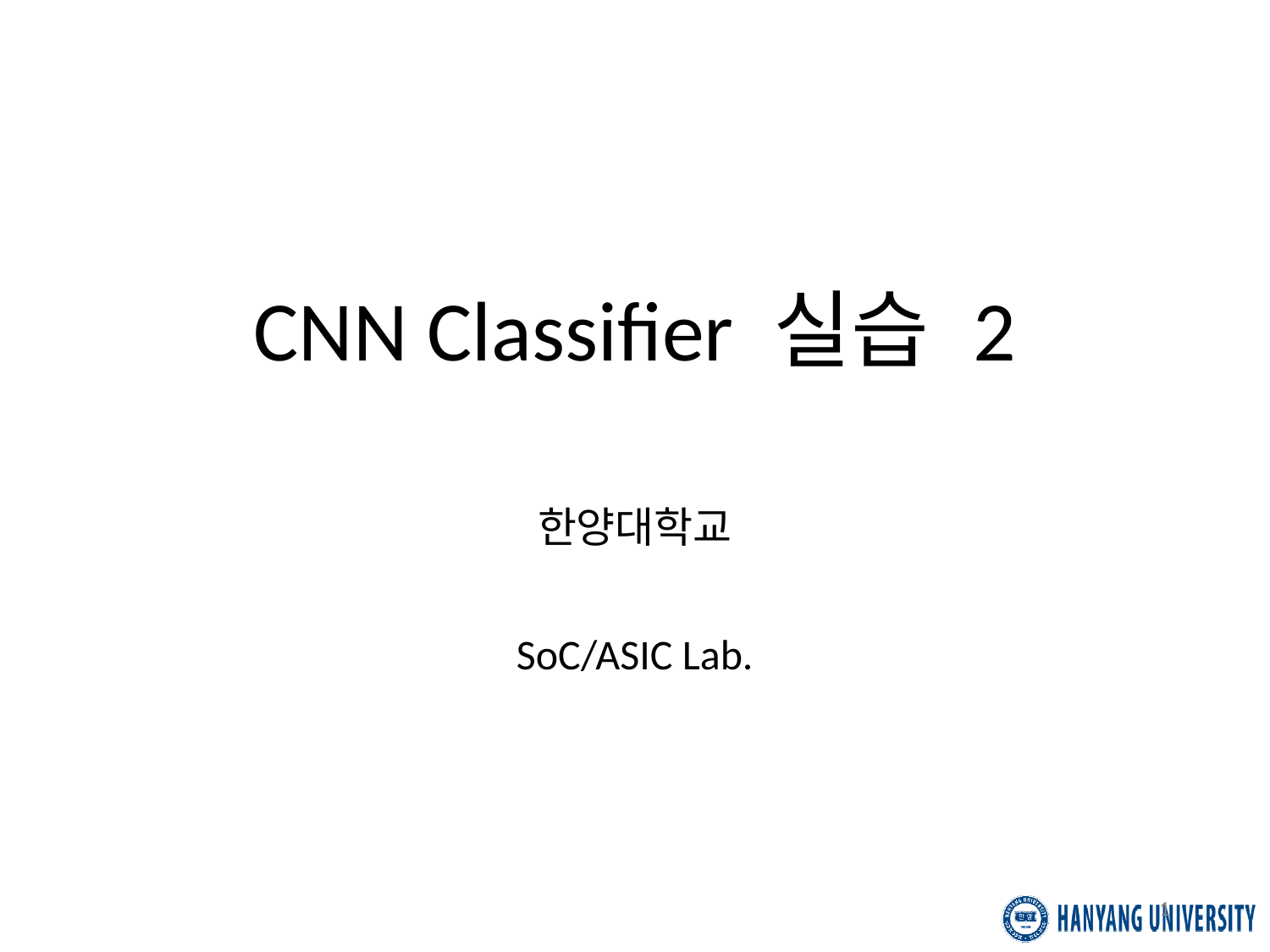

# CNN Classifier 실습 2
한양대학교

SoC/ASIC Lab.
1